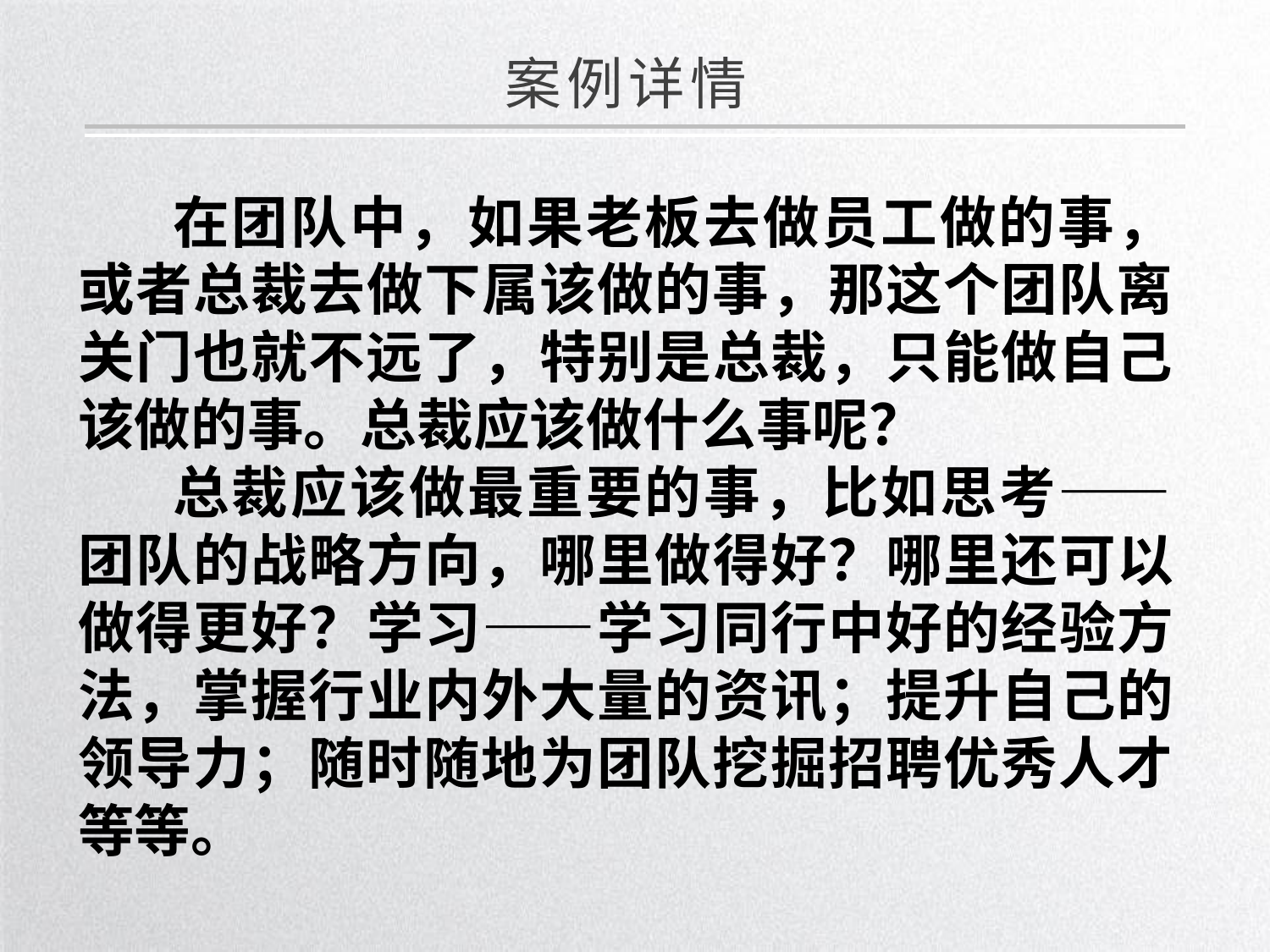

案例详情
 在团队中，如果老板去做员工做的事，或者总裁去做下属该做的事，那这个团队离关门也就不远了，特别是总裁，只能做自己该做的事。总裁应该做什么事呢？
 总裁应该做最重要的事，比如思考——团队的战略方向，哪里做得好？哪里还可以做得更好？学习——学习同行中好的经验方法，掌握行业内外大量的资讯；提升自己的领导力；随时随地为团队挖掘招聘优秀人才等等。